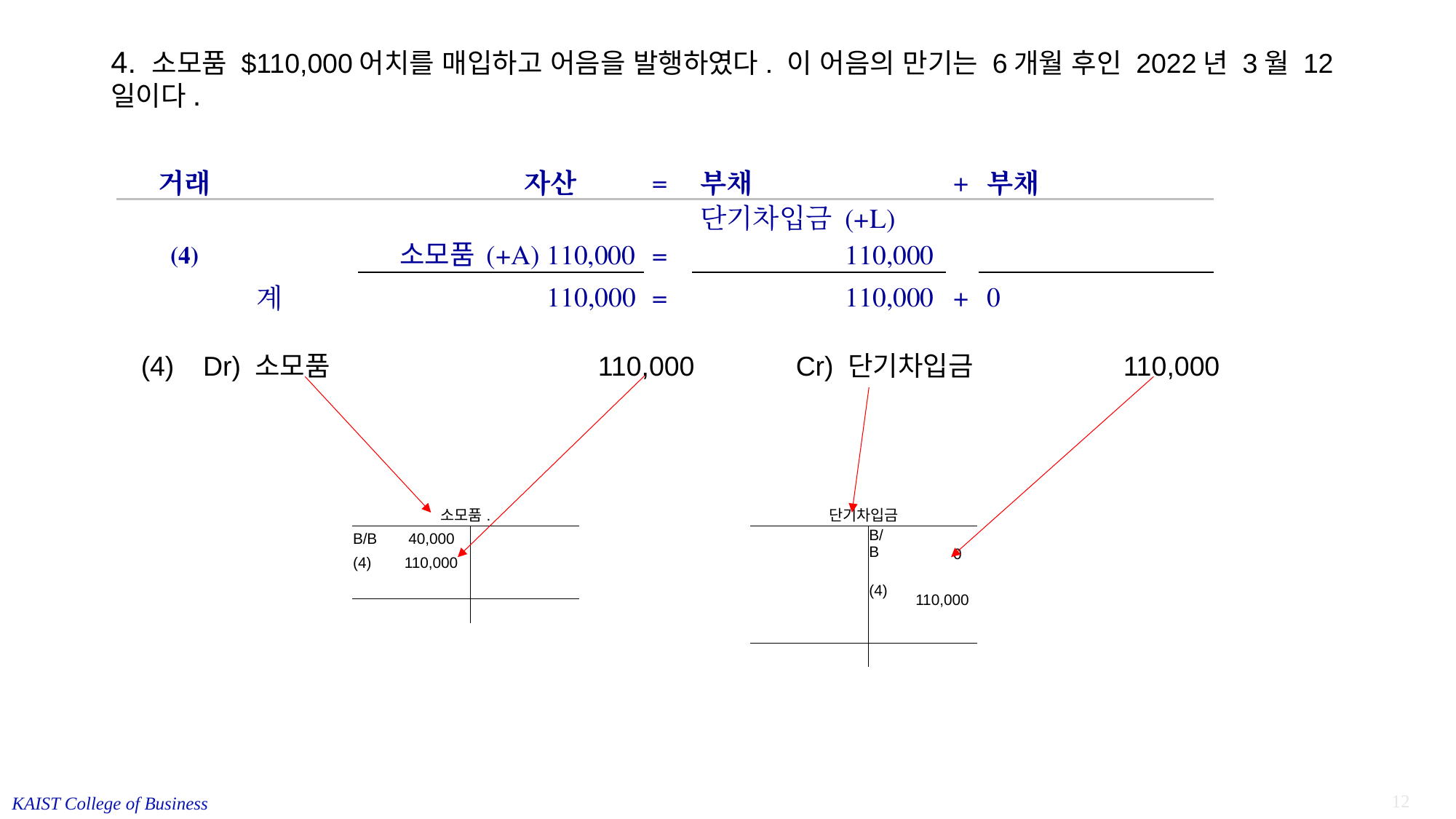

# 4. 소모품 $110,000어치를 매입하고 어음을 발행하였다. 이 어음의 만기는 6개월 후인 2022년 3월 12일이다.
|  |  |  |  |  |  |  |  |  |  |  |  |  |  |  |
| --- | --- | --- | --- | --- | --- | --- | --- | --- | --- | --- | --- | --- | --- | --- |
| 거래 |  |  |  |  |  | 자산 |  |  | = | 부채 | + | 부채 |  |  |
| (4) |  |  |  |  | 소모품 (+A) 110,000 |  |  |  | = | 단기차입금 (+L) 110,000 |  |  |  |  |
|  |  |  |  | 계 | 110,000 |  |  |  | = | 110,000 | + | 0 |  |  |
|  |  |  |  |  |  |  |  |  |  |  |  |  |  |  |
(4)	 Dr) 소모품	   	110,000      		Cr) 단기차입금 		110,000
| 소모품. |  |  |  |
| --- | --- | --- | --- |
| B/B | 40,000 |  |  |
| (4) | 110,000 |  |  |
|  |  |  |  |
|  |  |  |  |
| 단기차입금 |  |  |  |
| --- | --- | --- | --- |
|  |  | B/B | 0 |
|  |  | (4) | 110,000 |
|  |  |  |  |
|  |  |  |  |